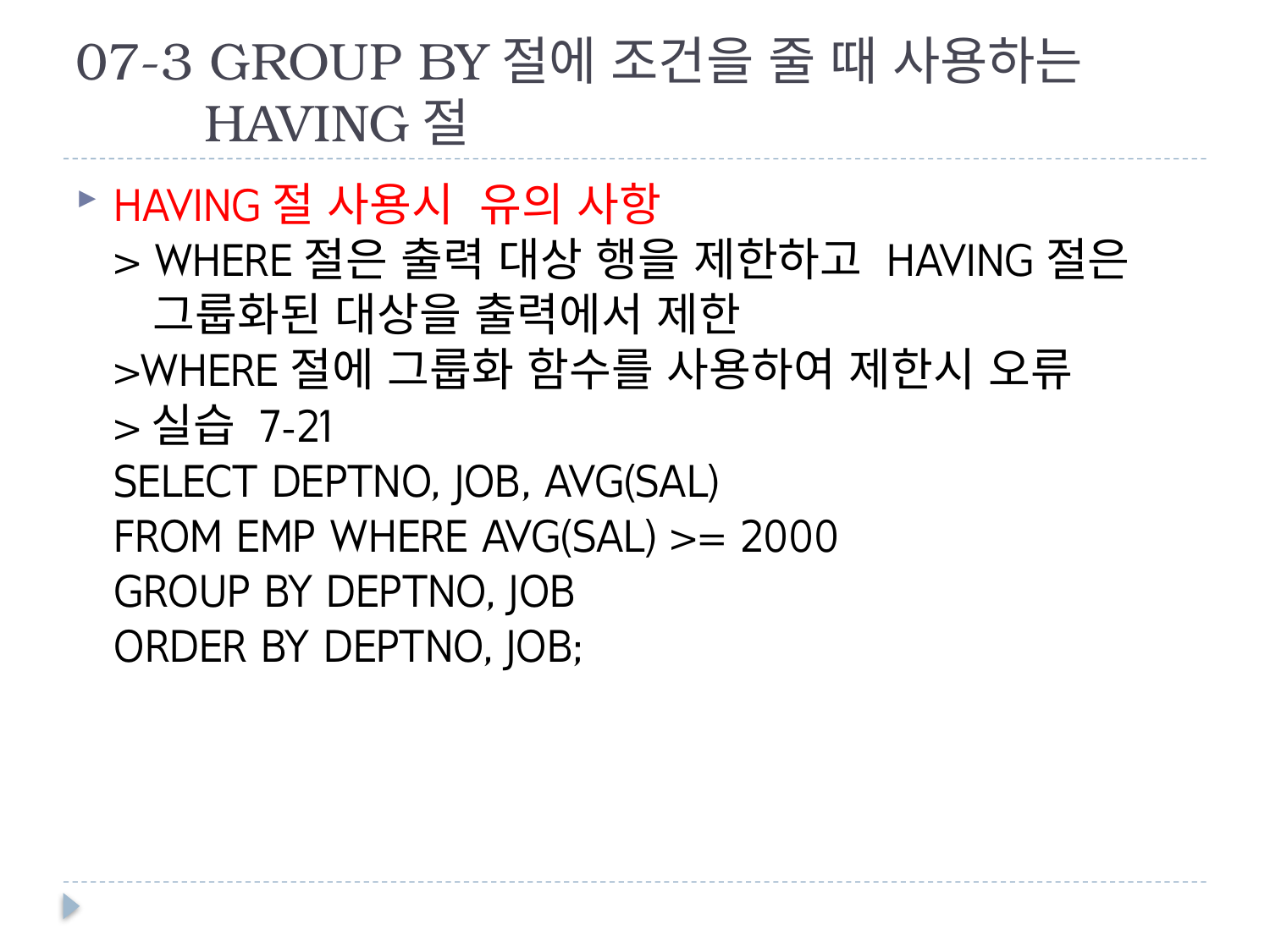

# 07-3 GROUP BY절에 조건을 줄 때 사용하는 HAVING절
HAVING절 사용시  유의 사항
> WHERE절은 출력 대상 행을 제한하고 HAVING절은
   그룹화된 대상을 출력에서 제한
>WHERE절에 그룹화 함수를 사용하여 제한시 오류
>실습 7-21
SELECT DEPTNO, JOB, AVG(SAL)
FROM EMP WHERE AVG(SAL) >= 2000
GROUP BY DEPTNO, JOB
ORDER BY DEPTNO, JOB;